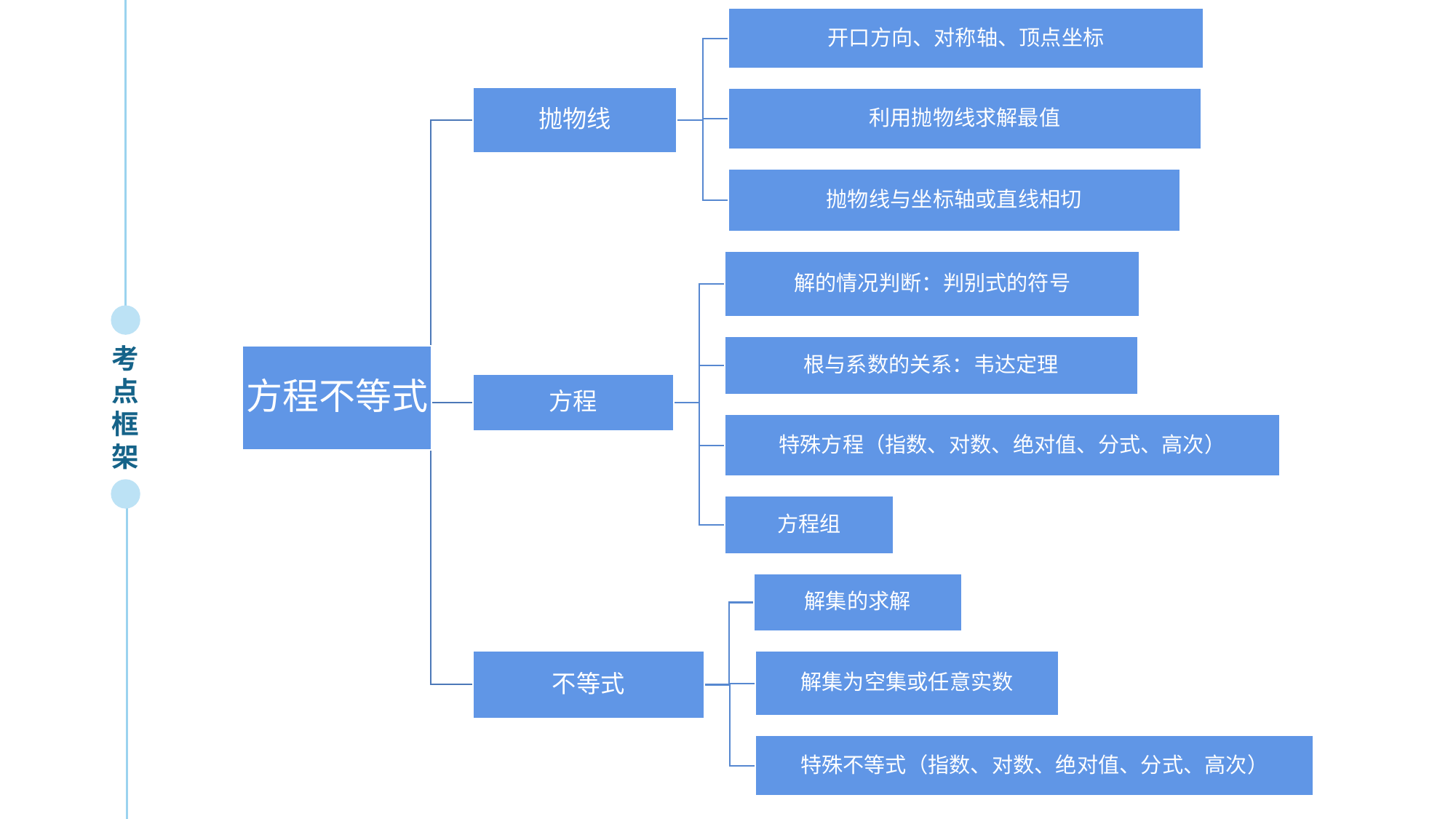

方程不等式
抛物线
开口方向、对称轴、顶点坐标
利用抛物线求解最值
抛物线与坐标轴或直线相切
方程
解的情况判断：判别式的符号
根与系数的关系：韦达定理
特殊方程（指数、对数、绝对值、分式、高次）
方程组
不等式
解集的求解
解集为空集或任意实数
特殊不等式（指数、对数、绝对值、分式、高次）

考点框架